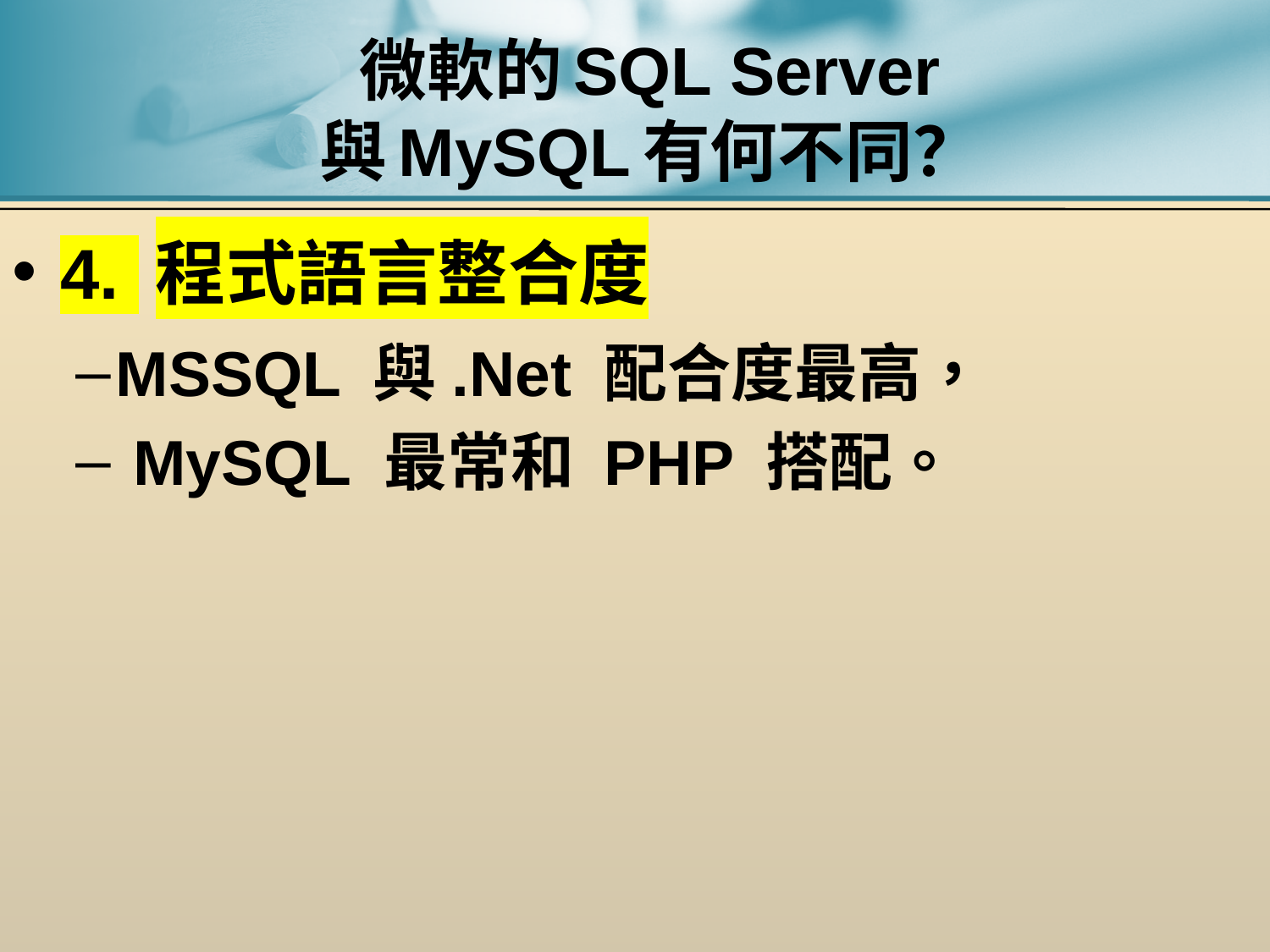

# 微軟的SQL Server 與MySQL有何不同？
4. 程式語言整合度
MSSQL 與.Net 配合度最高，
 MySQL 最常和 PHP 搭配。